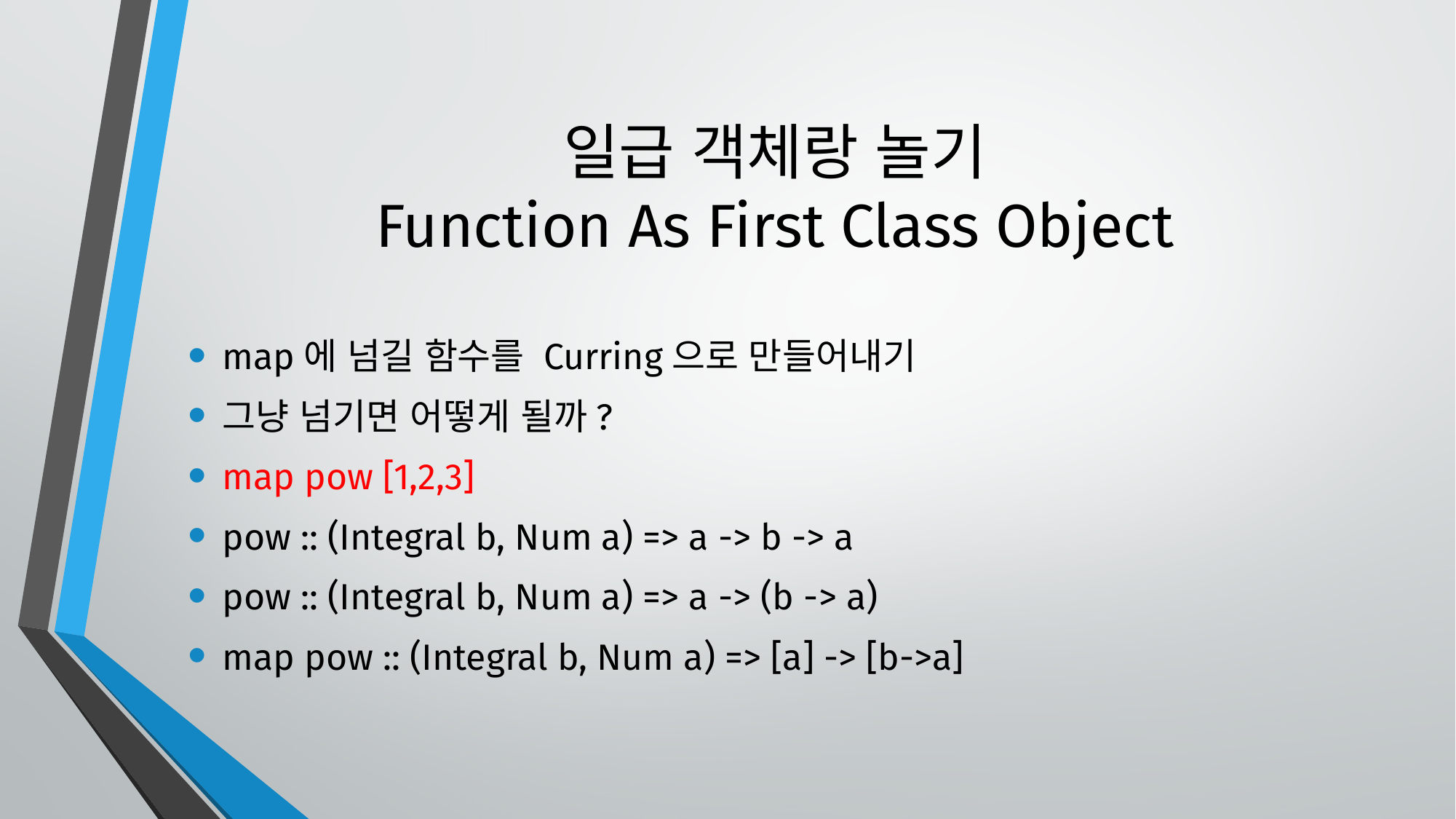

# 일급 객체랑 놀기 Function As First Class Object
map에 넘길 함수를 Curring으로 만들어내기
그냥 넘기면 어떻게 될까?
map pow [1,2,3]
pow :: (Integral b, Num a) => a -> b -> a
pow :: (Integral b, Num a) => a -> (b -> a)
map pow :: (Integral b, Num a) => [a] -> [b->a]